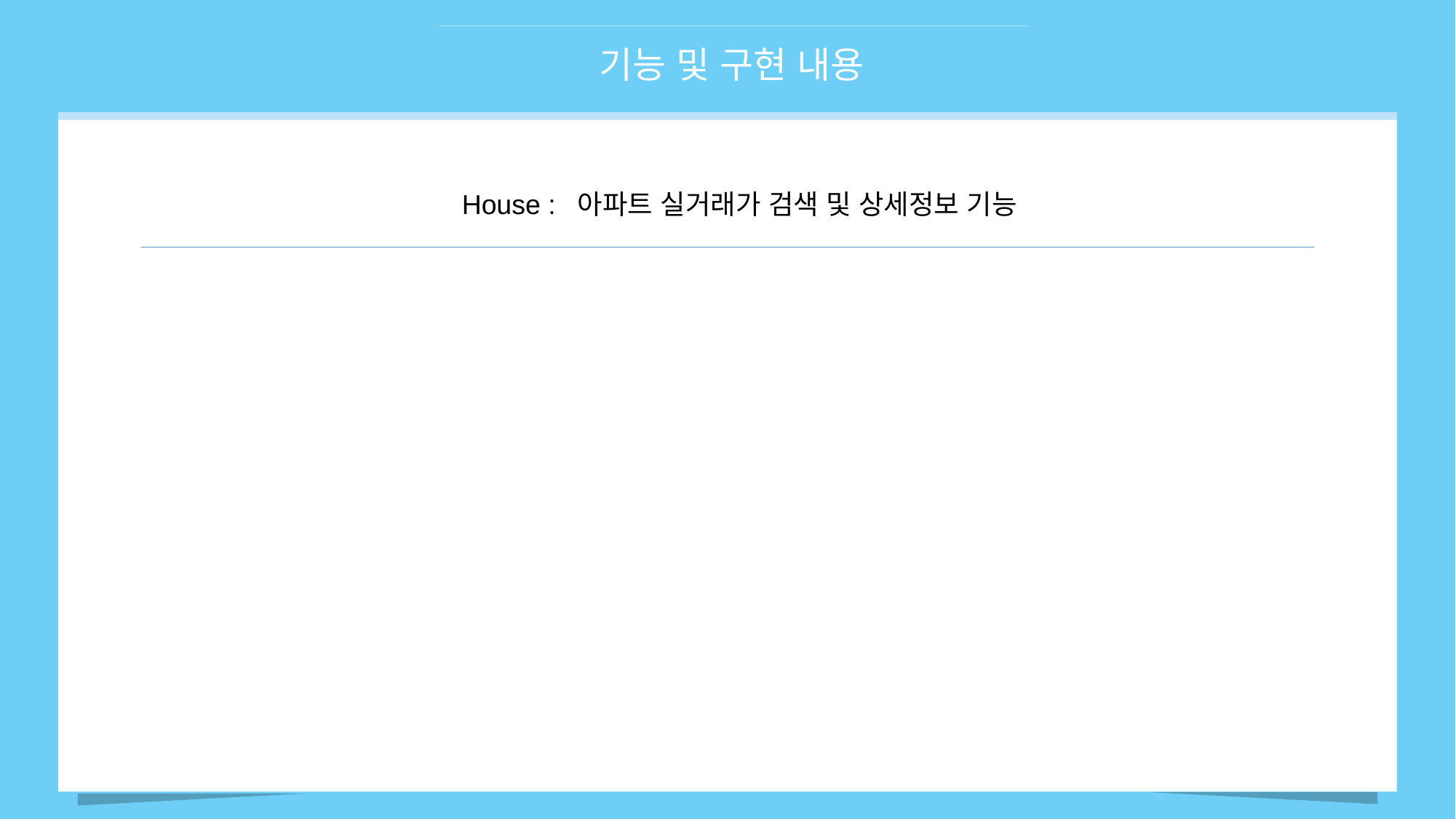

기능 및 구현 내용

House :  아파트 실거래가 검색 및 상세정보 기능